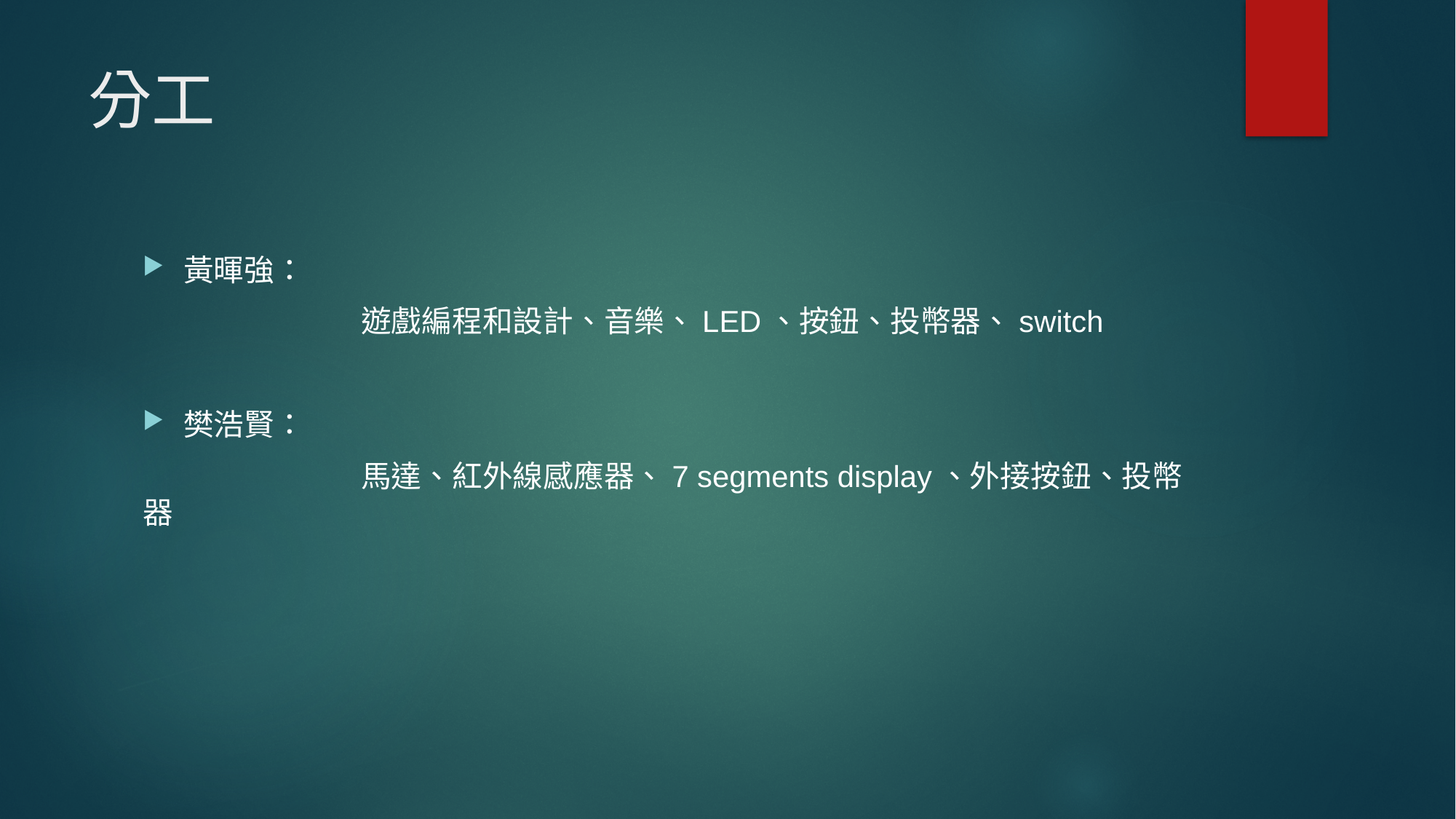

# 分工
黃暉強：
		遊戲編程和設計、音樂、LED、按鈕、投幣器、switch

樊浩賢：
		馬達、紅外線感應器、7 segments display、外接按鈕、投幣器